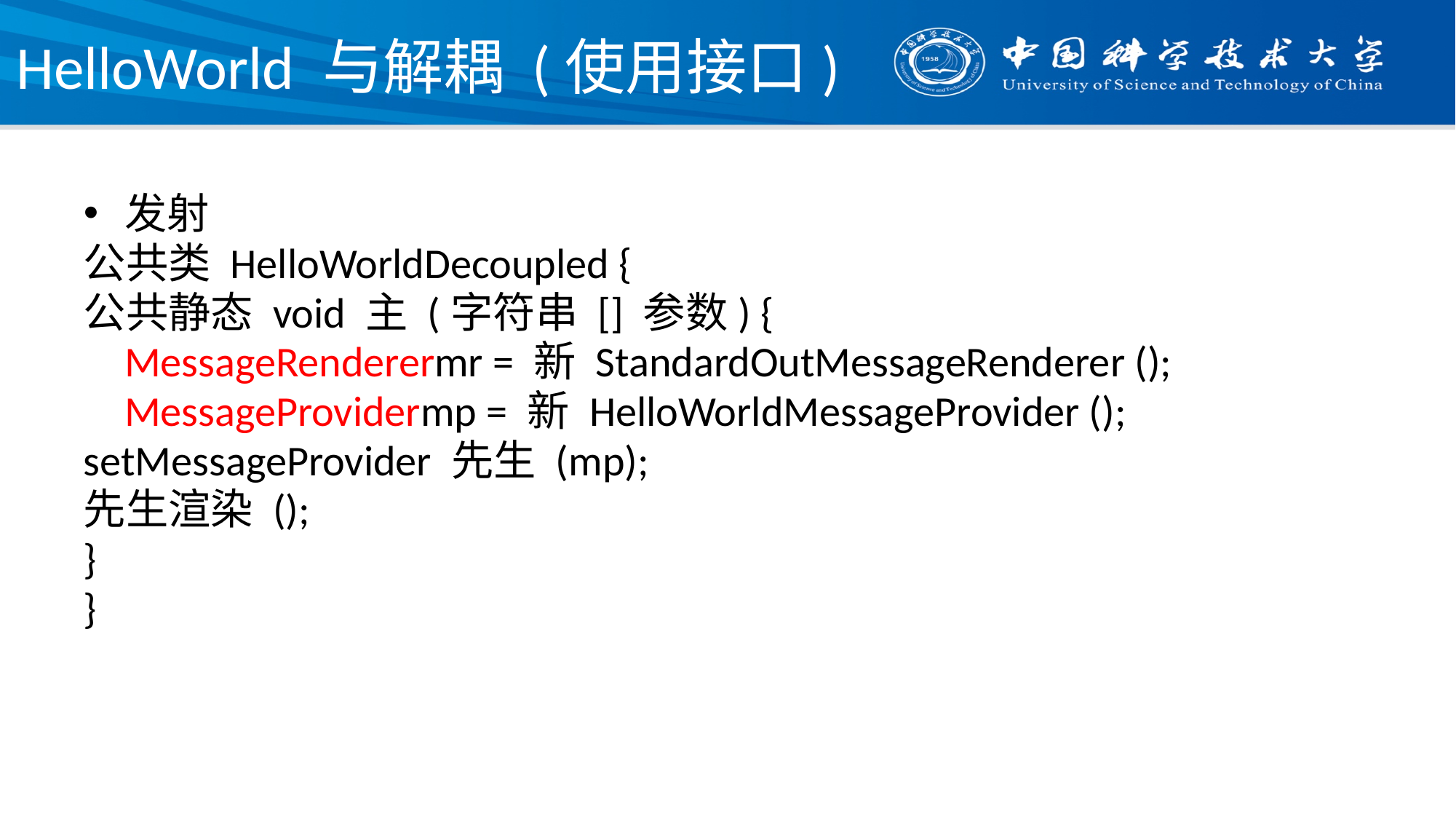

# HelloWorld 与解耦 (使用接口)
发射
公共类 HelloWorldDecoupled {
公共静态 void 主 (字符串 [] 参数) {
	MessageRenderermr = 新 StandardOutMessageRenderer ();
	MessageProvidermp = 新 HelloWorldMessageProvider ();
setMessageProvider 先生 (mp);
先生渲染 ();
}
}